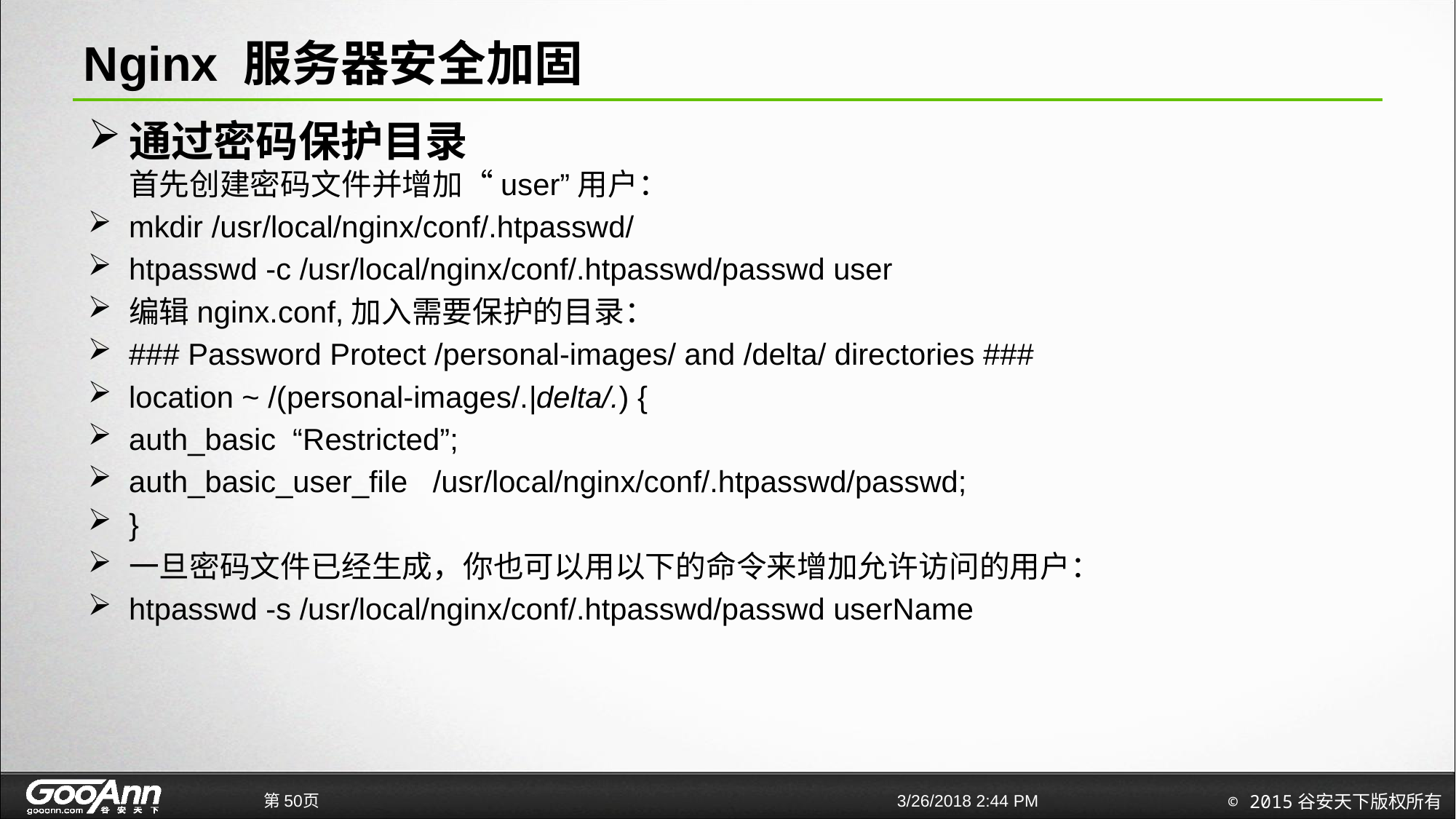

# Nginx 服务器安全加固
通过密码保护目录
首先创建密码文件并增加“user”用户：
mkdir /usr/local/nginx/conf/.htpasswd/
htpasswd -c /usr/local/nginx/conf/.htpasswd/passwd user
编辑nginx.conf,加入需要保护的目录：
### Password Protect /personal-images/ and /delta/ directories ###
location ~ /(personal-images/.|delta/.) {
auth_basic  “Restricted”;
auth_basic_user_file   /usr/local/nginx/conf/.htpasswd/passwd;
}
一旦密码文件已经生成，你也可以用以下的命令来增加允许访问的用户：
htpasswd -s /usr/local/nginx/conf/.htpasswd/passwd userName